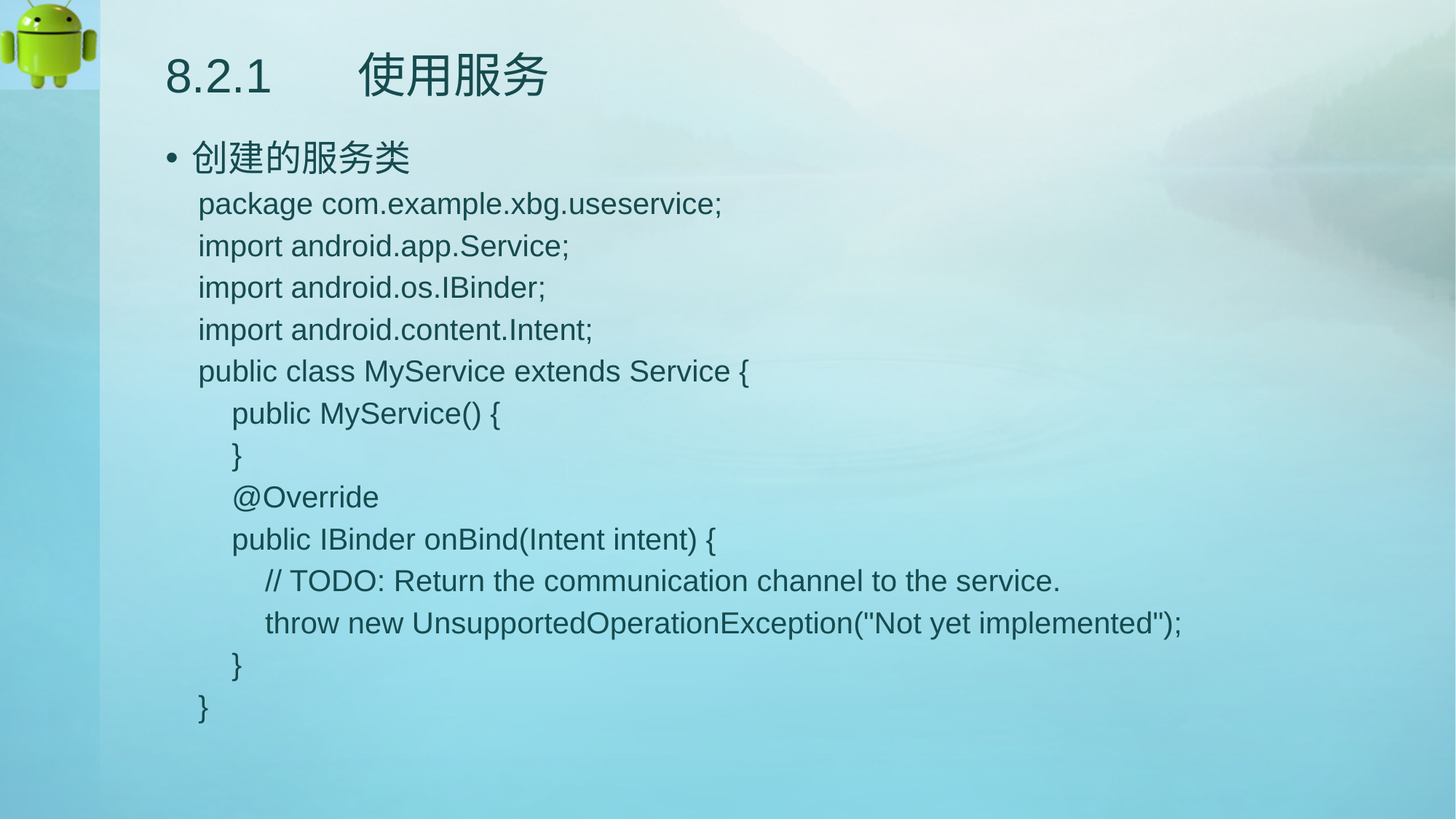

# 8.2.1	使用服务
创建的服务类
package com.example.xbg.useservice;
import android.app.Service;
import android.os.IBinder;
import android.content.Intent;
public class MyService extends Service {
    public MyService() {
    }
    @Override
    public IBinder onBind(Intent intent) {
        // TODO: Return the communication channel to the service.
        throw new UnsupportedOperationException("Not yet implemented");
    }
}